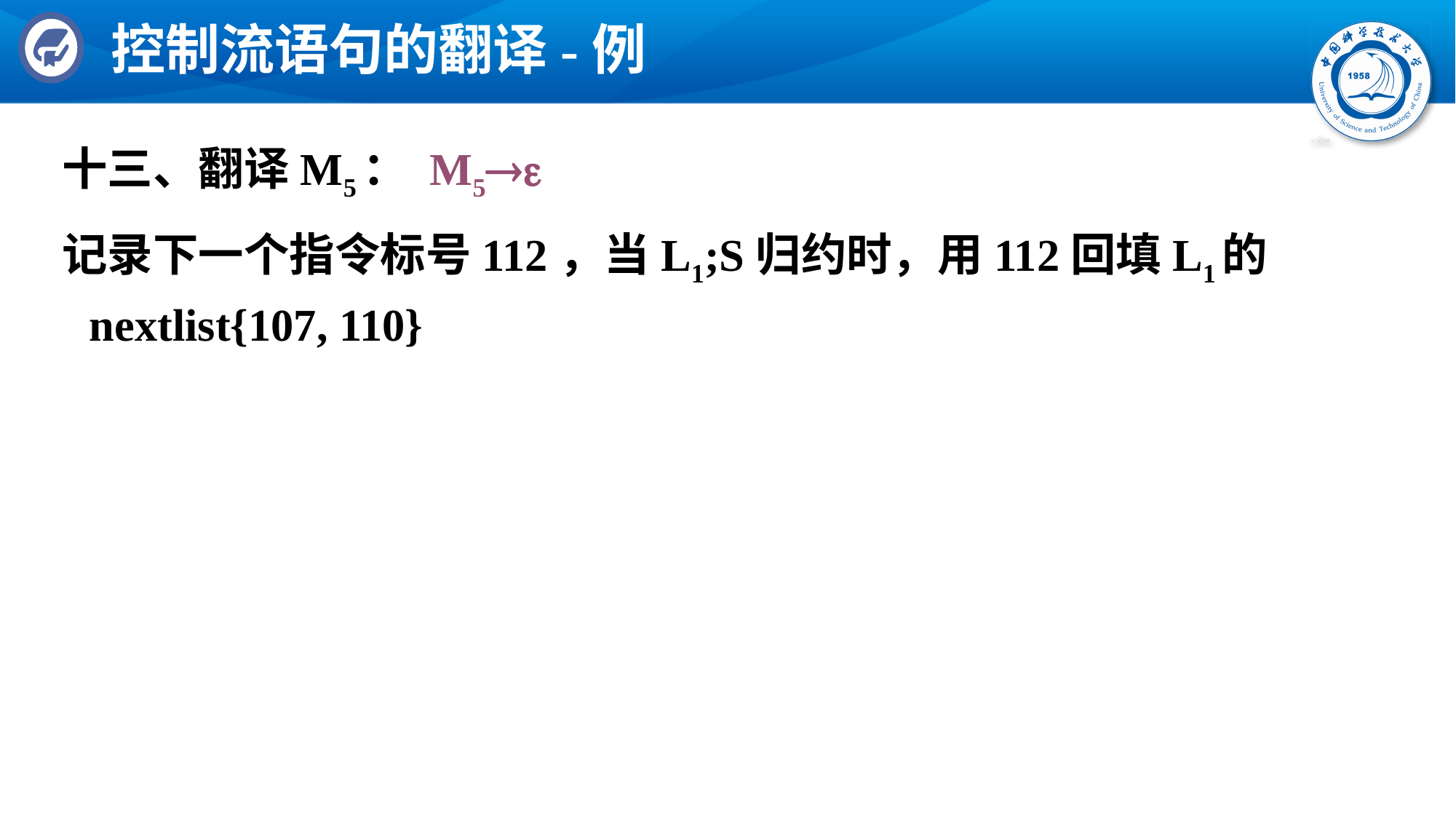

# 控制流语句的翻译-例
十三、翻译M5： M5→ε
记录下一个指令标号112，当L1;S归约时，用112回填L1的nextlist{107, 110}108
(112) e := e + d  // S5→A3   S5.nextlist={}
十四、翻译L2
用112回填(107)和(110)
L2.nextlist: {}